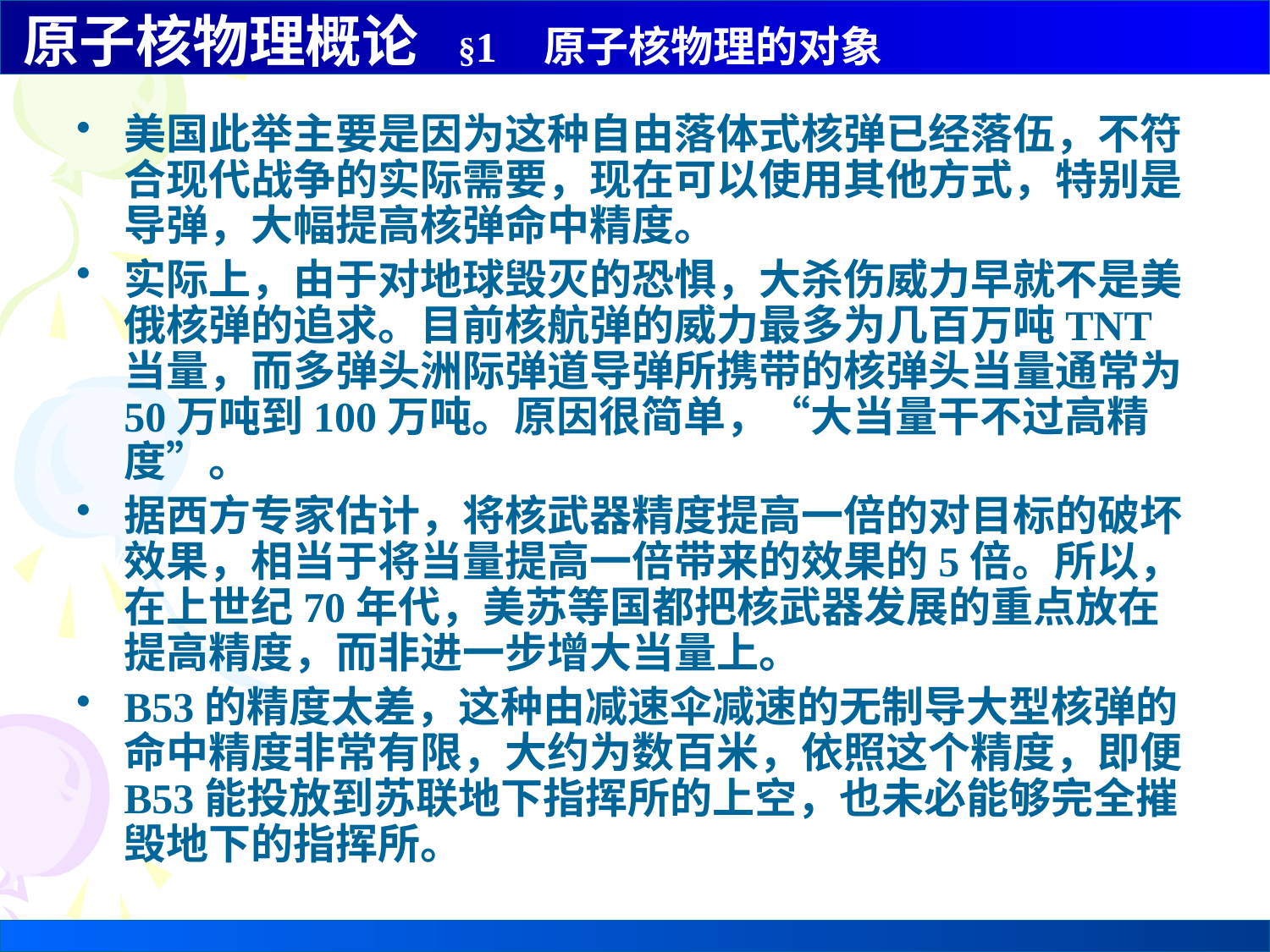

美国此举主要是因为这种自由落体式核弹已经落伍，不符合现代战争的实际需要，现在可以使用其他方式，特别是导弹，大幅提高核弹命中精度。
实际上，由于对地球毁灭的恐惧，大杀伤威力早就不是美俄核弹的追求。目前核航弹的威力最多为几百万吨TNT当量，而多弹头洲际弹道导弹所携带的核弹头当量通常为50万吨到100万吨。原因很简单，“大当量干不过高精度”。
据西方专家估计，将核武器精度提高一倍的对目标的破坏效果，相当于将当量提高一倍带来的效果的5倍。所以，在上世纪70年代，美苏等国都把核武器发展的重点放在提高精度，而非进一步增大当量上。
B53的精度太差，这种由减速伞减速的无制导大型核弹的命中精度非常有限，大约为数百米，依照这个精度，即便B53能投放到苏联地下指挥所的上空，也未必能够完全摧毁地下的指挥所。